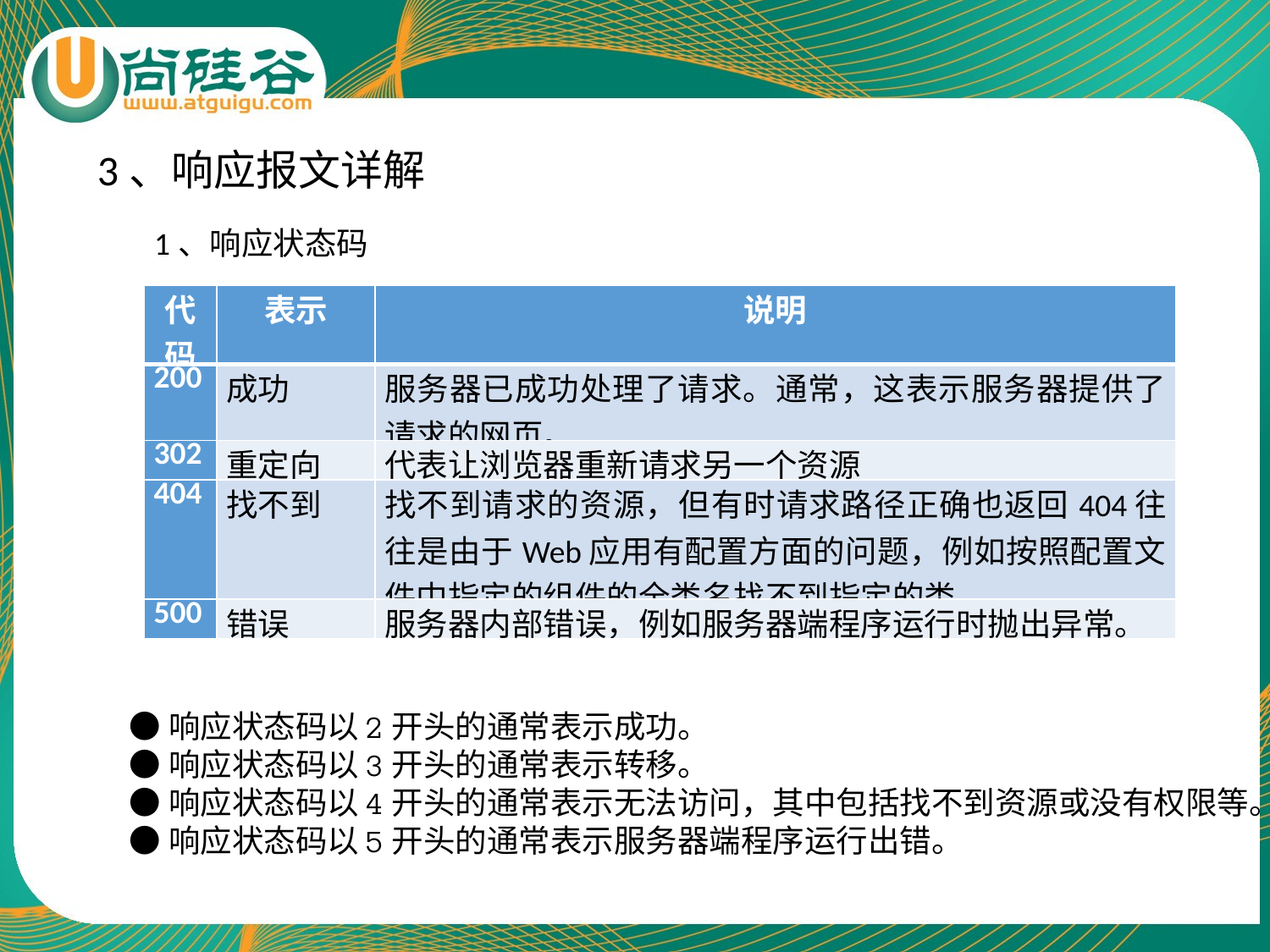

3、响应报文详解
1、响应状态码
| 代码 | 表示 | 说明 |
| --- | --- | --- |
| 200 | 成功 | 服务器已成功处理了请求。通常，这表示服务器提供了请求的网页。 |
| 302 | 重定向 | 代表让浏览器重新请求另一个资源 |
| 404 | 找不到 | 找不到请求的资源，但有时请求路径正确也返回404往往是由于Web应用有配置方面的问题，例如按照配置文件中指定的组件的全类名找不到指定的类。 |
| 500 | 错误 | 服务器内部错误，例如服务器端程序运行时抛出异常。 |
●响应状态码以2开头的通常表示成功。
●响应状态码以3开头的通常表示转移。
●响应状态码以4开头的通常表示无法访问，其中包括找不到资源或没有权限等。
●响应状态码以5开头的通常表示服务器端程序运行出错。